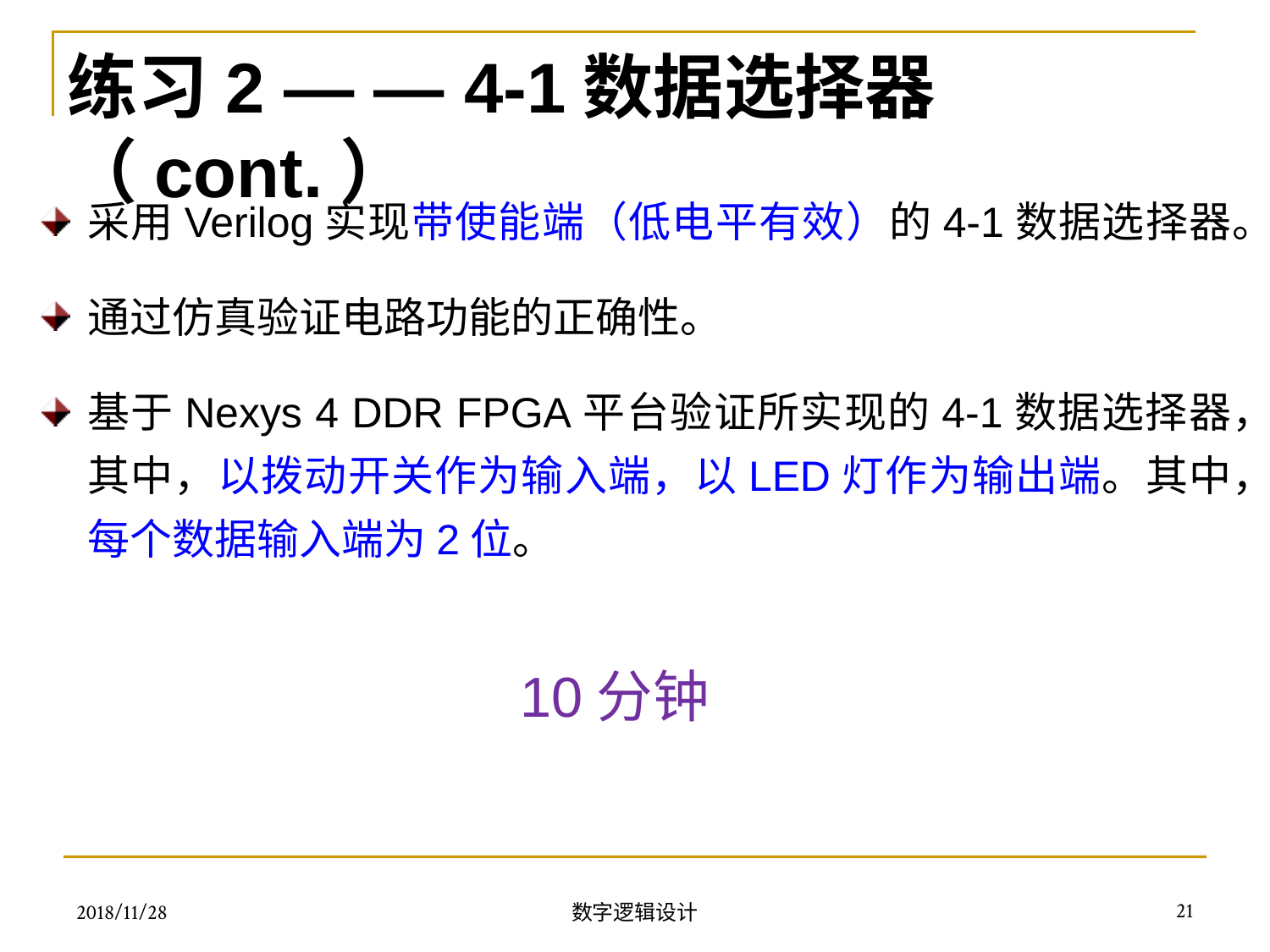

练习2 — — 4-1数据选择器（cont.）
采用Verilog实现带使能端（低电平有效）的4-1数据选择器。
通过仿真验证电路功能的正确性。
基于Nexys 4 DDR FPGA平台验证所实现的4-1数据选择器，其中，以拨动开关作为输入端，以LED灯作为输出端。其中，每个数据输入端为2位。
10分钟
2018/11/28
21
数字逻辑设计